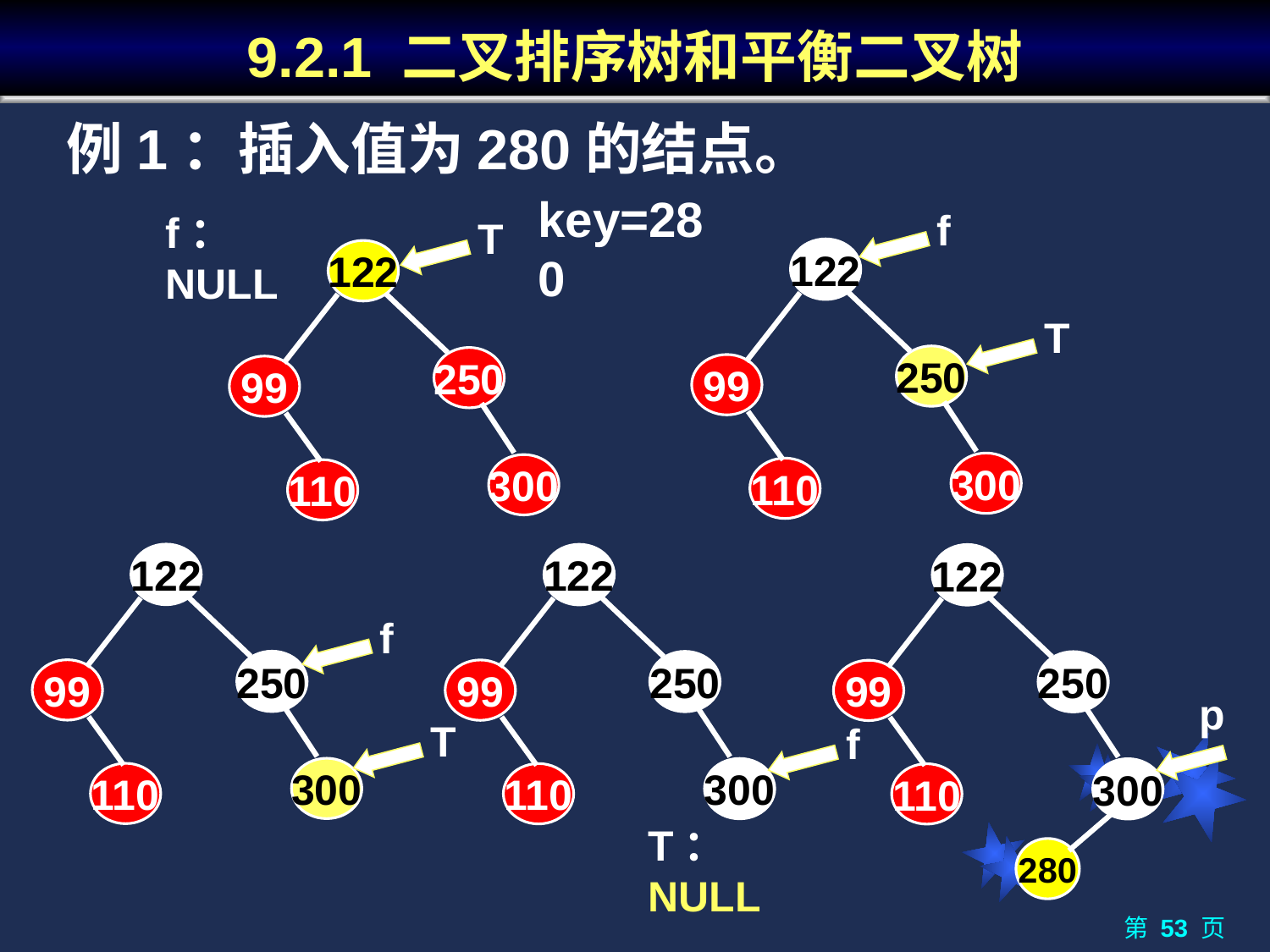

# 9.2.1 二叉排序树和平衡二叉树
例1：插入值为280的结点。
key=280
f
T
f：NULL

122

250
99

300
110
122

250
99

300
110
T

122

250
99

300
110
122

250
99

300
110
122

250
99

300
110
f

p
T
f

T：NULL

280
第 53 页